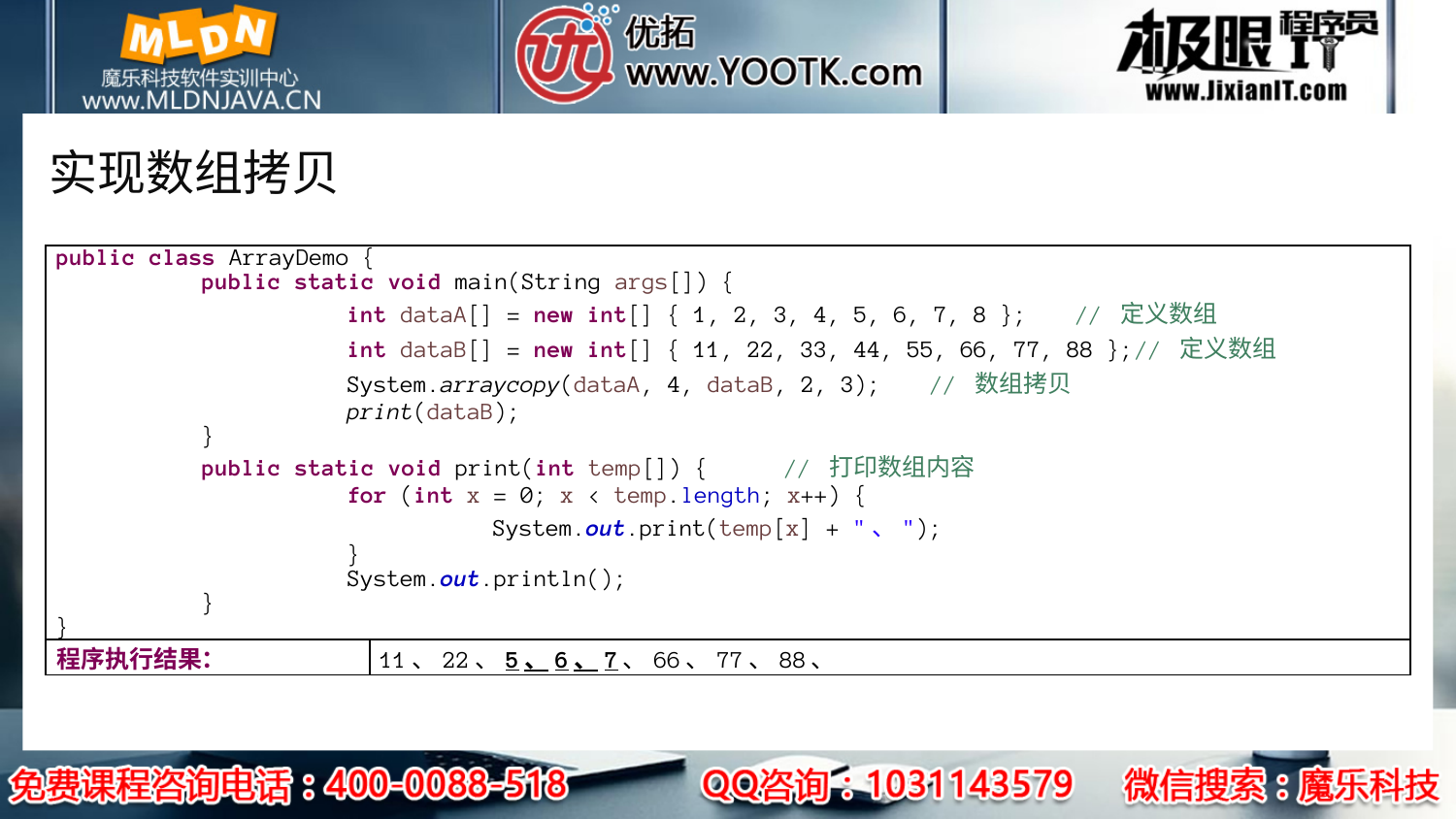

# 实现数组拷贝
| public class ArrayDemo { public static void main(String args[]) { int dataA[] = new int[] { 1, 2, 3, 4, 5, 6, 7, 8 }; // 定义数组 int dataB[] = new int[] { 11, 22, 33, 44, 55, 66, 77, 88 };// 定义数组 System.arraycopy(dataA, 4, dataB, 2, 3); // 数组拷贝 print(dataB); } public static void print(int temp[]) { // 打印数组内容 for (int x = 0; x < temp.length; x++) { System.out.print(temp[x] + "、"); } System.out.println(); } } |  |
| --- | --- |
| 程序执行结果： | 11、22、5、6、7、66、77、88、 |